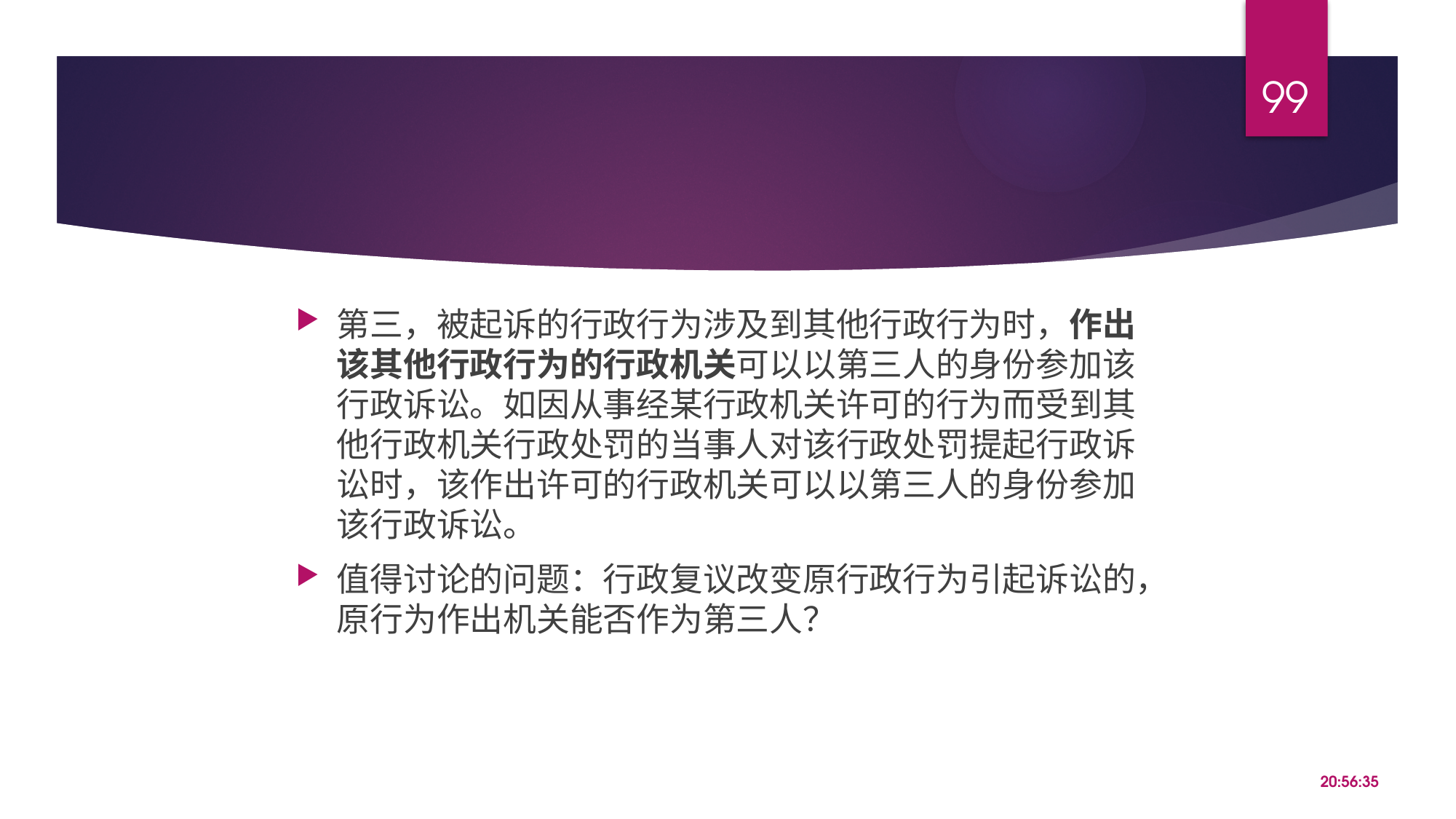

99
#
第三，被起诉的行政行为涉及到其他行政行为时，作出该其他行政行为的行政机关可以以第三人的身份参加该行政诉讼。如因从事经某行政机关许可的行为而受到其他行政机关行政处罚的当事人对该行政处罚提起行政诉讼时，该作出许可的行政机关可以以第三人的身份参加该行政诉讼。
值得讨论的问题：行政复议改变原行政行为引起诉讼的，原行为作出机关能否作为第三人？

20:56:35